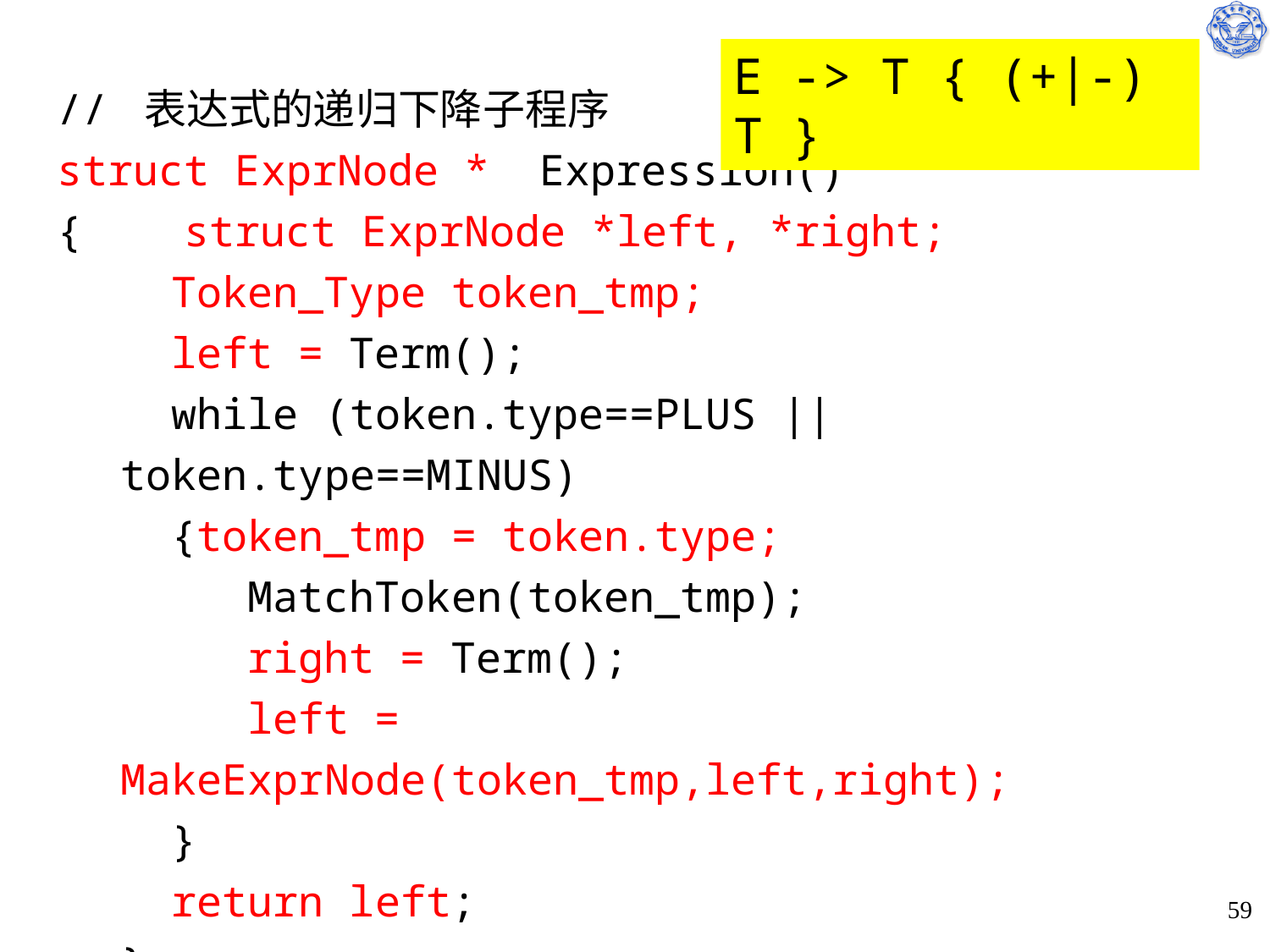

E -> T { (+|-) T }
// 表达式的递归下降子程序
struct ExprNode *  Expression()
{    struct ExprNode *left, *right;
  Token_Type token_tmp;  
  left = Term();
  while (token.type==PLUS || token.type==MINUS)
  {token_tmp = token.type;
	MatchToken(token_tmp);
	right = Term();
	left = MakeExprNode(token_tmp,left,right);
  }
  return left;
}
59